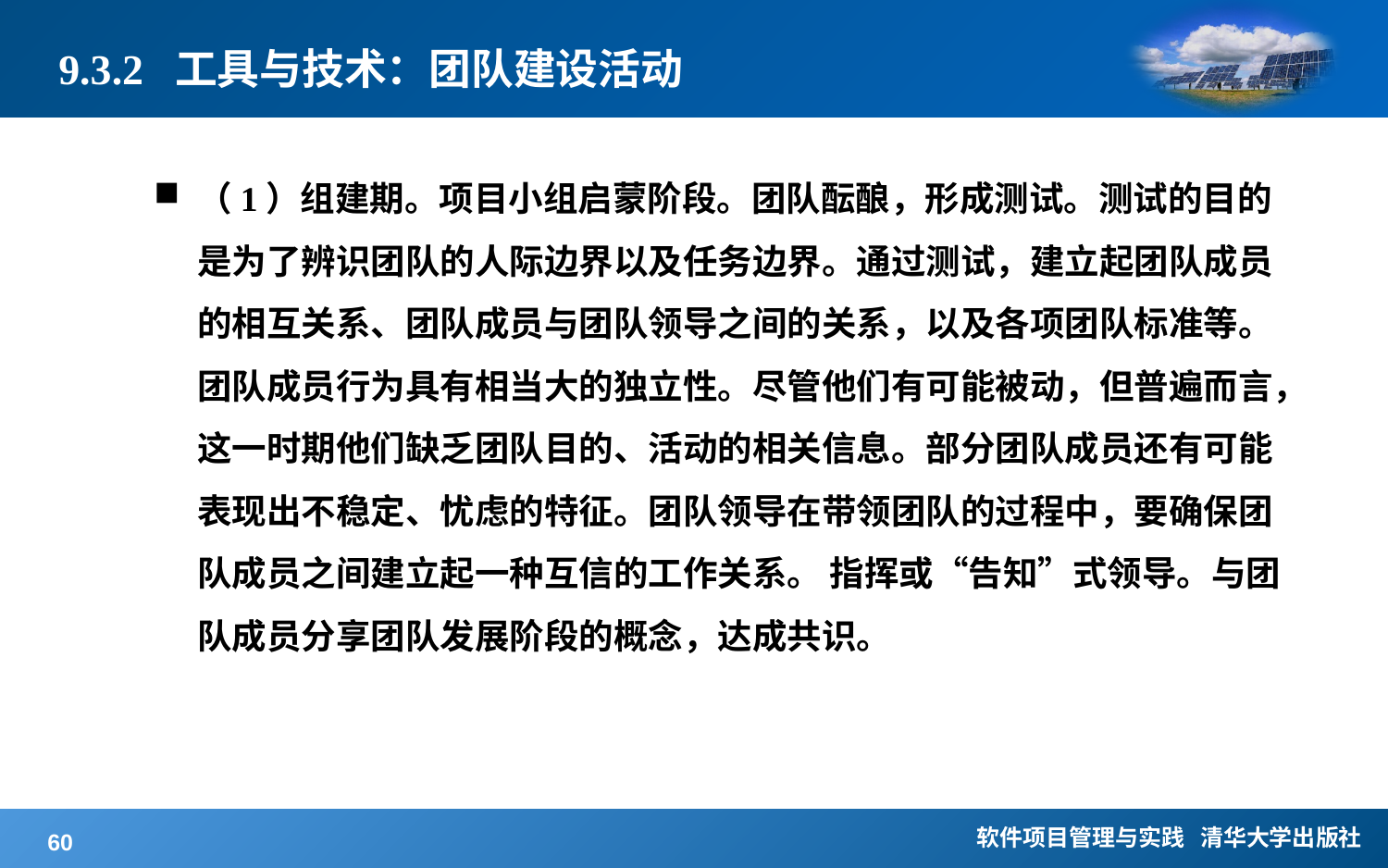

# 9.3.2  工具与技术：团队建设活动
（1）组建期。项目小组启蒙阶段。团队酝酿，形成测试。测试的目的是为了辨识团队的人际边界以及任务边界。通过测试，建立起团队成员的相互关系、团队成员与团队领导之间的关系，以及各项团队标准等。团队成员行为具有相当大的独立性。尽管他们有可能被动，但普遍而言，这一时期他们缺乏团队目的、活动的相关信息。部分团队成员还有可能表现出不稳定、忧虑的特征。团队领导在带领团队的过程中，要确保团队成员之间建立起一种互信的工作关系。 指挥或“告知”式领导。与团队成员分享团队发展阶段的概念，达成共识。